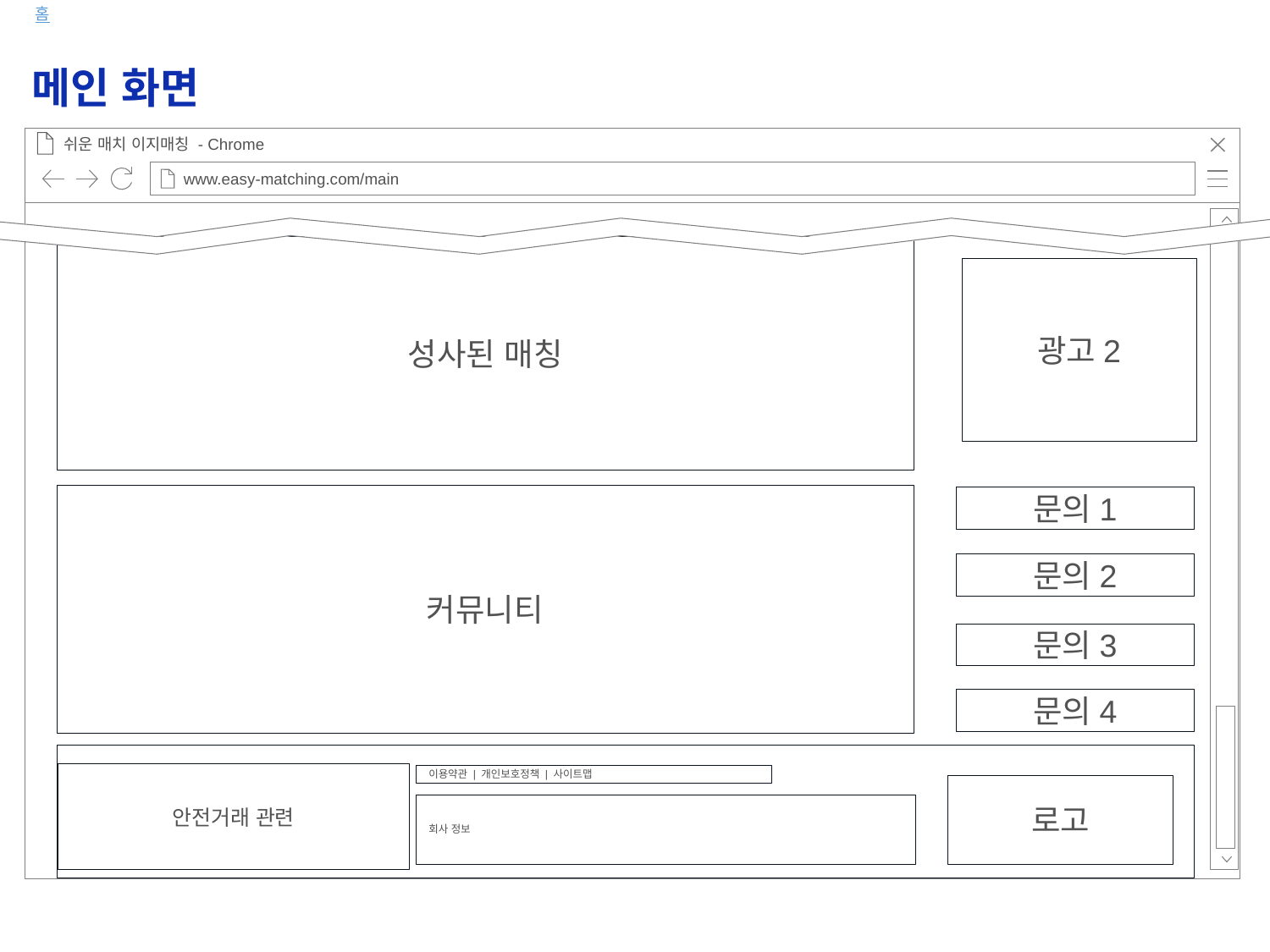

홈
메인 화면
     쉬운 매치 이지매칭 - Chrome

www.easy-matching.com/main

성사된 매칭
광고2
커뮤니티
문의1
문의2
문의3
문의4

안전거래 관련
이용약관 | 개인보호정책 | 사이트맵
로고
회사 정보